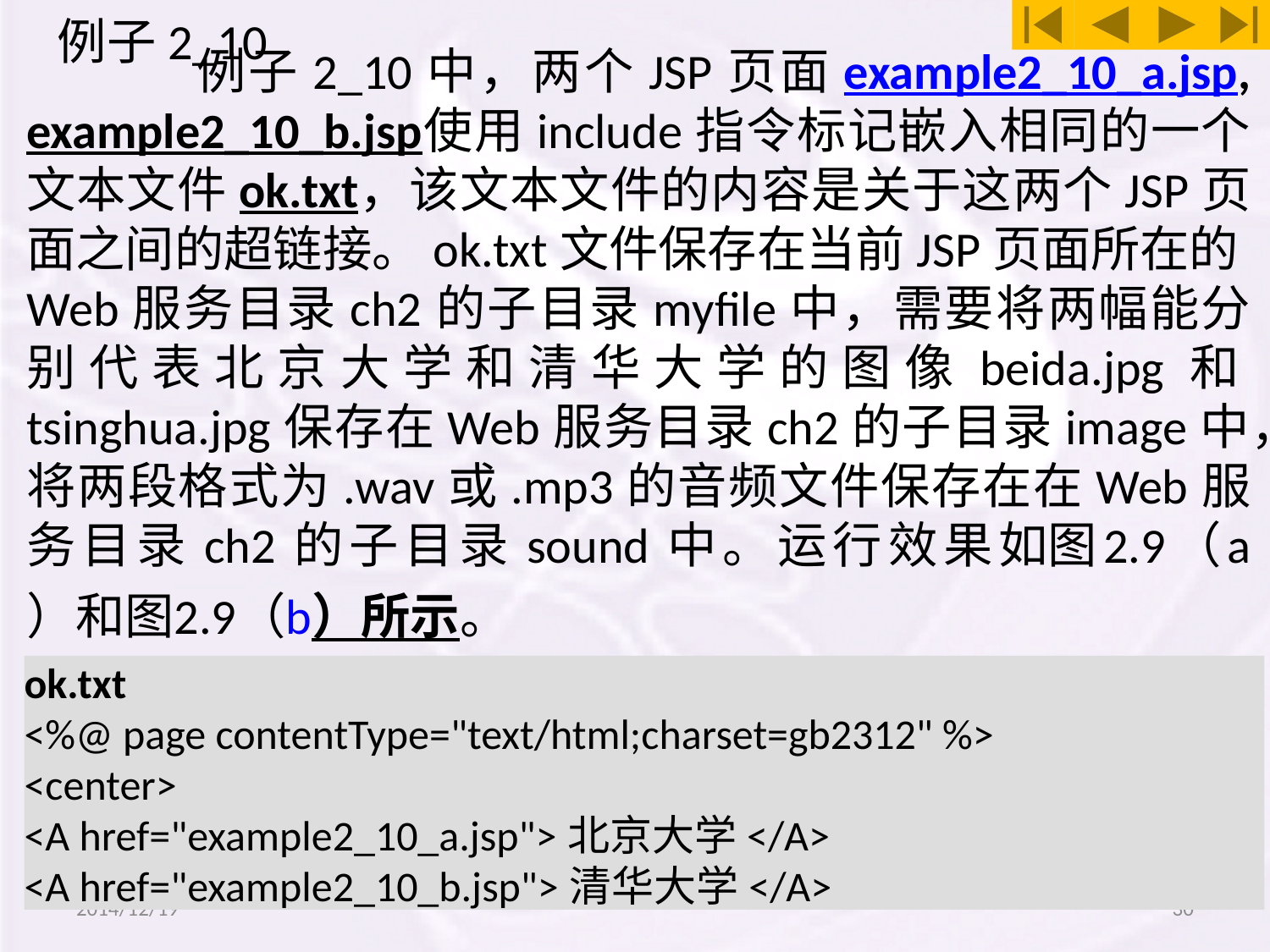

# 例子2_10
           例子2_10中，两个JSP页面example2_10_a.jsp, example2_10_b.jsp使用include指令标记嵌入相同的一个文本文件ok.txt，该文本文件的内容是关于这两个JSP页面之间的超链接。ok.txt文件保存在当前JSP页面所在的Web服务目录ch2的子目录myfile中，需要将两幅能分别代表北京大学和清华大学的图像beida.jpg和tsinghua.jpg保存在Web服务目录ch2的子目录image中，将两段格式为.wav或.mp3的音频文件保存在在Web服务目录ch2的子目录sound中。运行效果如图2.9（a）和图2.9（b）所示。
ok.txt
<%@ page contentType="text/html;charset=gb2312" %>
<center>
<A href="example2_10_a.jsp">北京大学</A>
<A href="example2_10_b.jsp">清华大学</A>
2014/12/19
30